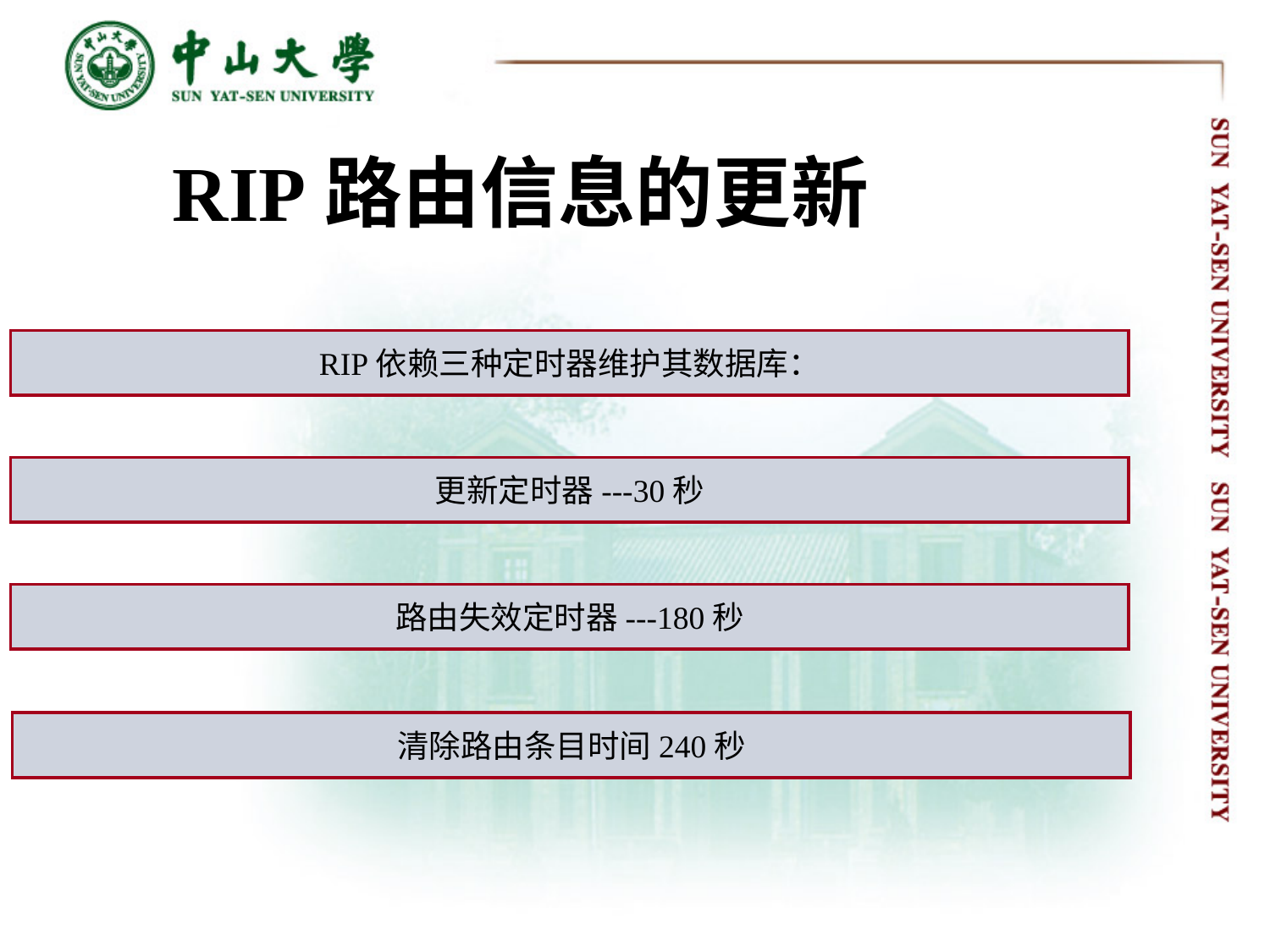

RIP路由信息的更新
RIP依赖三种定时器维护其数据库：
更新定时器---30秒
路由失效定时器---180秒
清除路由条目时间240秒